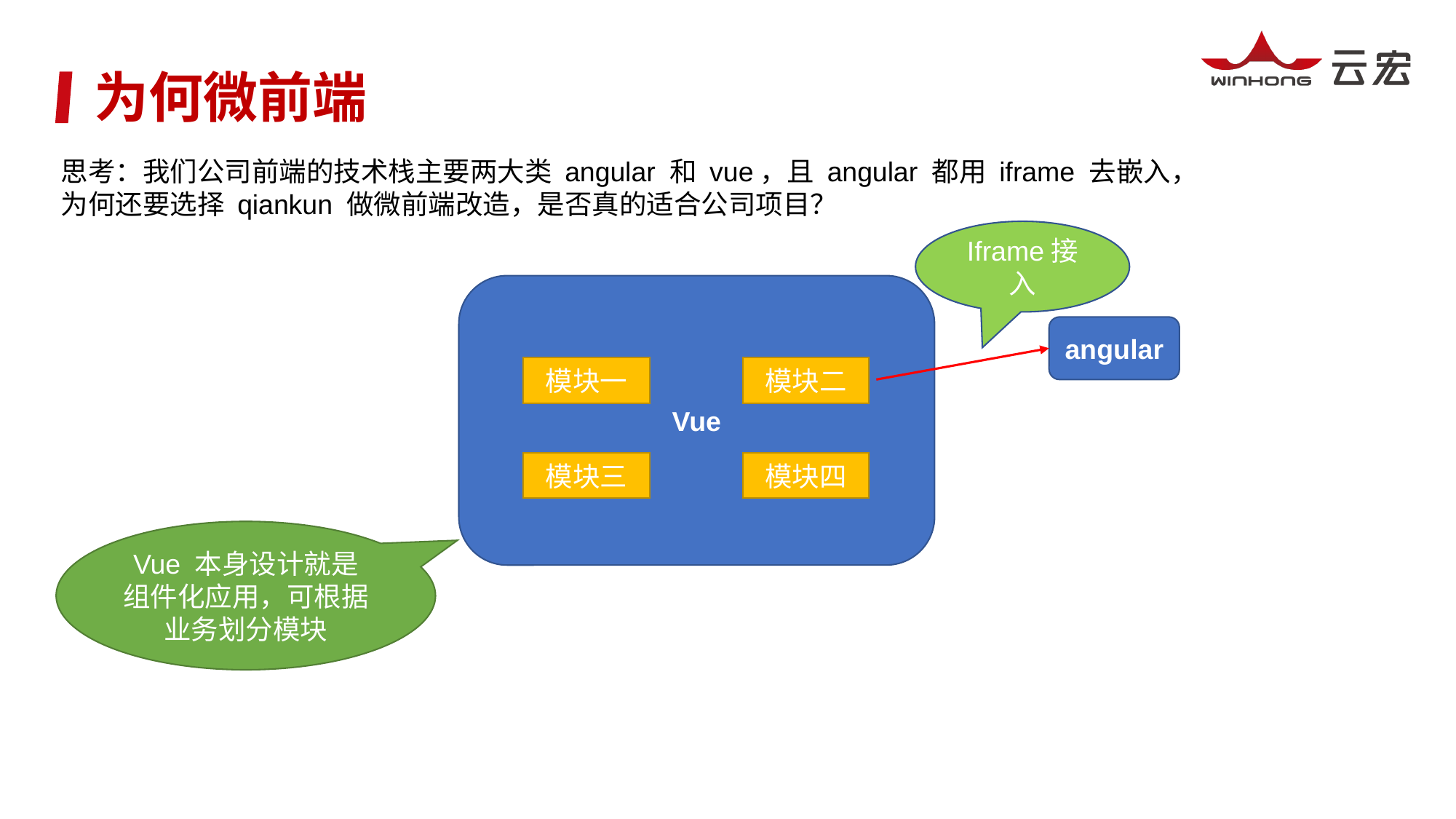

为何微前端

思考：我们公司前端的技术栈主要两大类 angular 和 vue，且 angular 都用 iframe 去嵌入，
为何还要选择 qiankun 做微前端改造，是否真的适合公司项目？
Iframe接入
Vue
angular
模块一
模块二
模块三
模块四
Vue 本身设计就是组件化应用，可根据业务划分模块